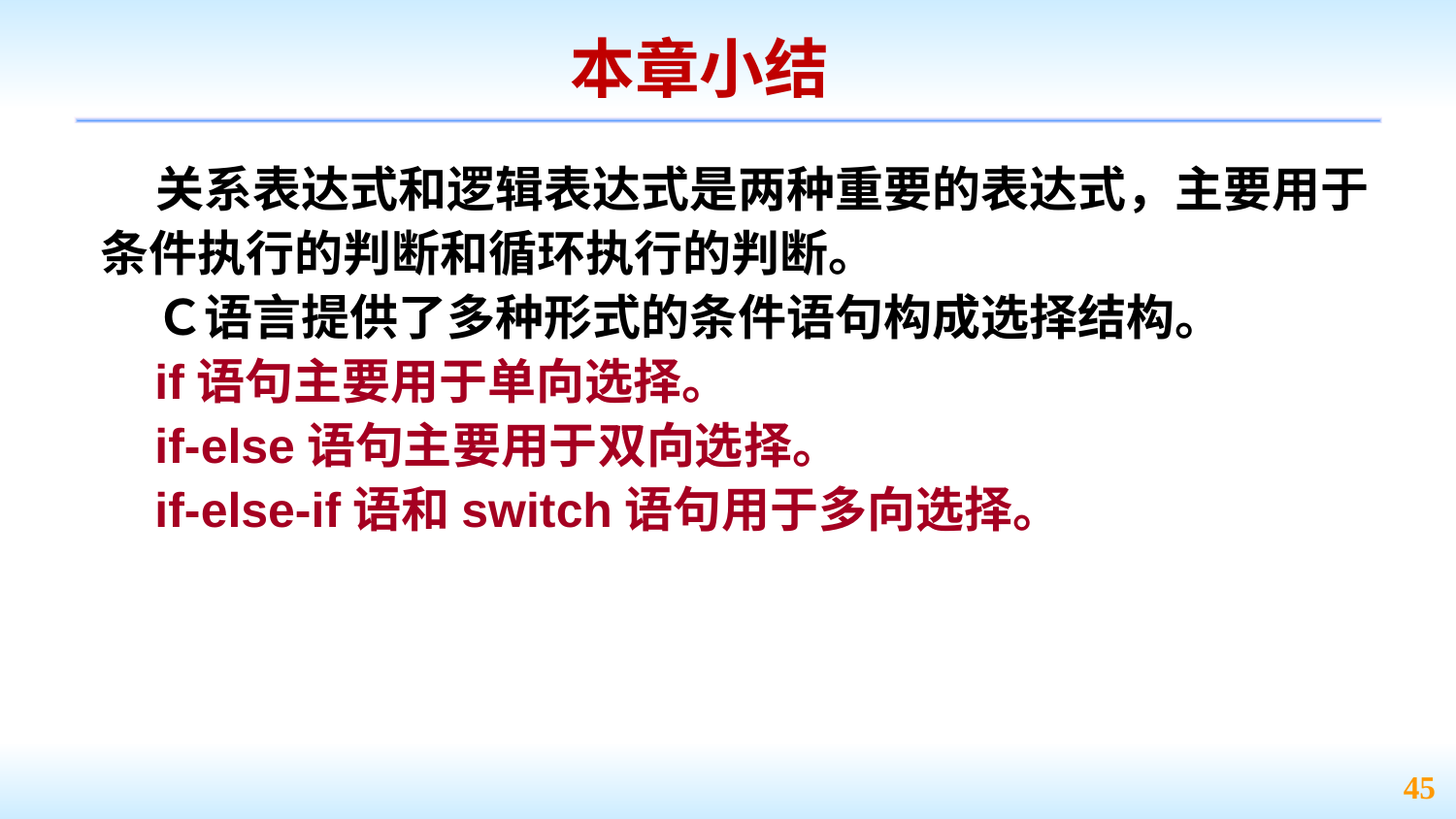

本章小结
    关系表达式和逻辑表达式是两种重要的表达式，主要用于条件执行的判断和循环执行的判断。
    Ｃ语言提供了多种形式的条件语句构成选择结构。
    if语句主要用于单向选择。
    if-else语句主要用于双向选择。
    if-else-if语和switch语句用于多向选择。

 45